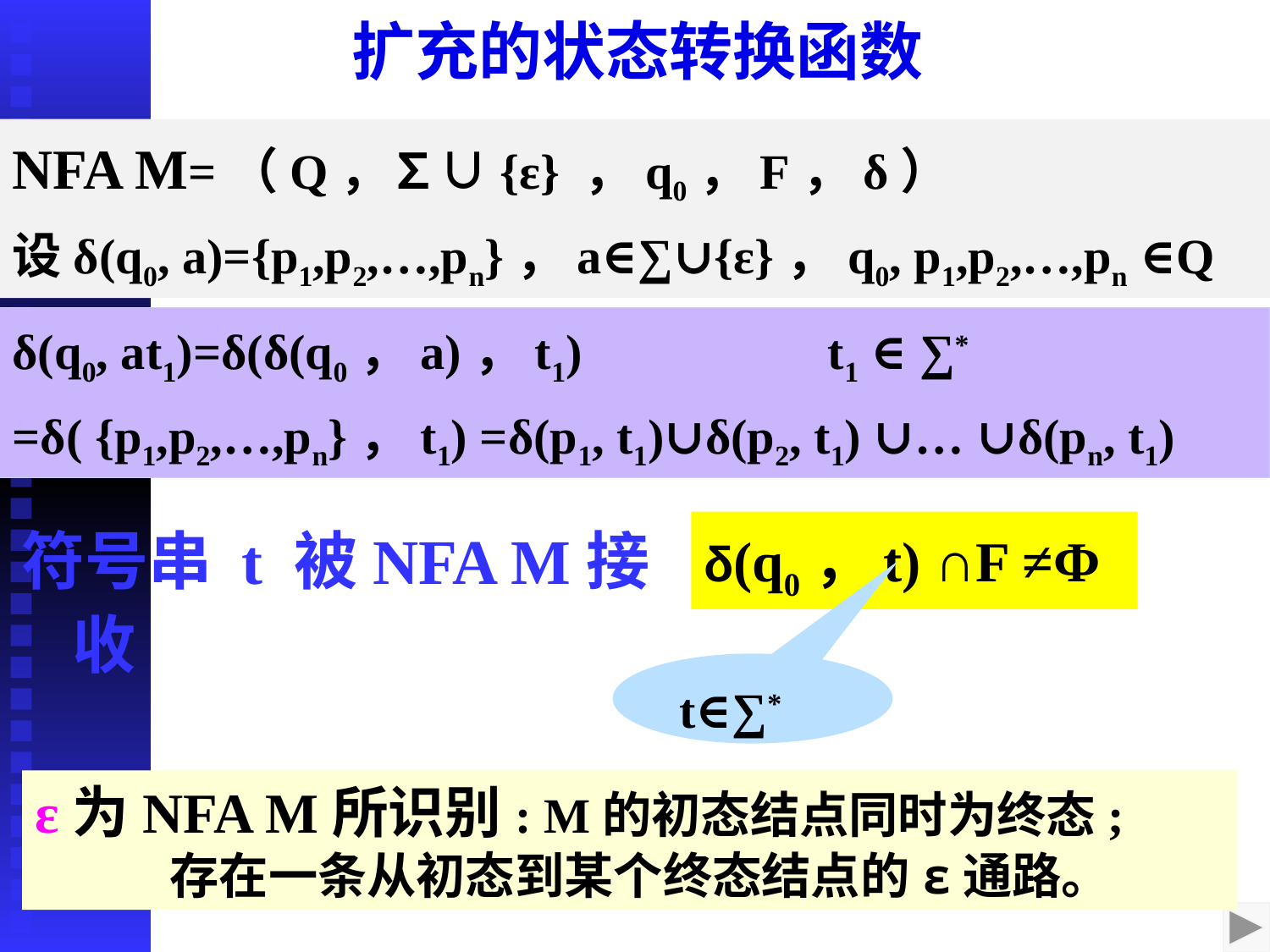

# 扩充的状态转换函数
NFA M=（Q，∑∪{ε} ，q0，F，δ）
设δ(q0, a)={p1,p2,…,pn}，a∈∑∪{ε}，q0, p1,p2,…,pn ∈Q
δ(q0, at1)=δ(δ(q0，a)，t1)                    t1 ∈ ∑*
=δ( {p1,p2,…,pn}，t1) =δ(p1, t1)∪δ(p2, t1) ∪… ∪δ(pn, t1)
符号串 t 被NFA M接收
δ(q0，t) ∩F ≠Φ
t∈∑*

ε为NFA M所识别: M的初态结点同时为终态;
           存在一条从初态到某个终态结点的ε通路。
2020/10/7
21